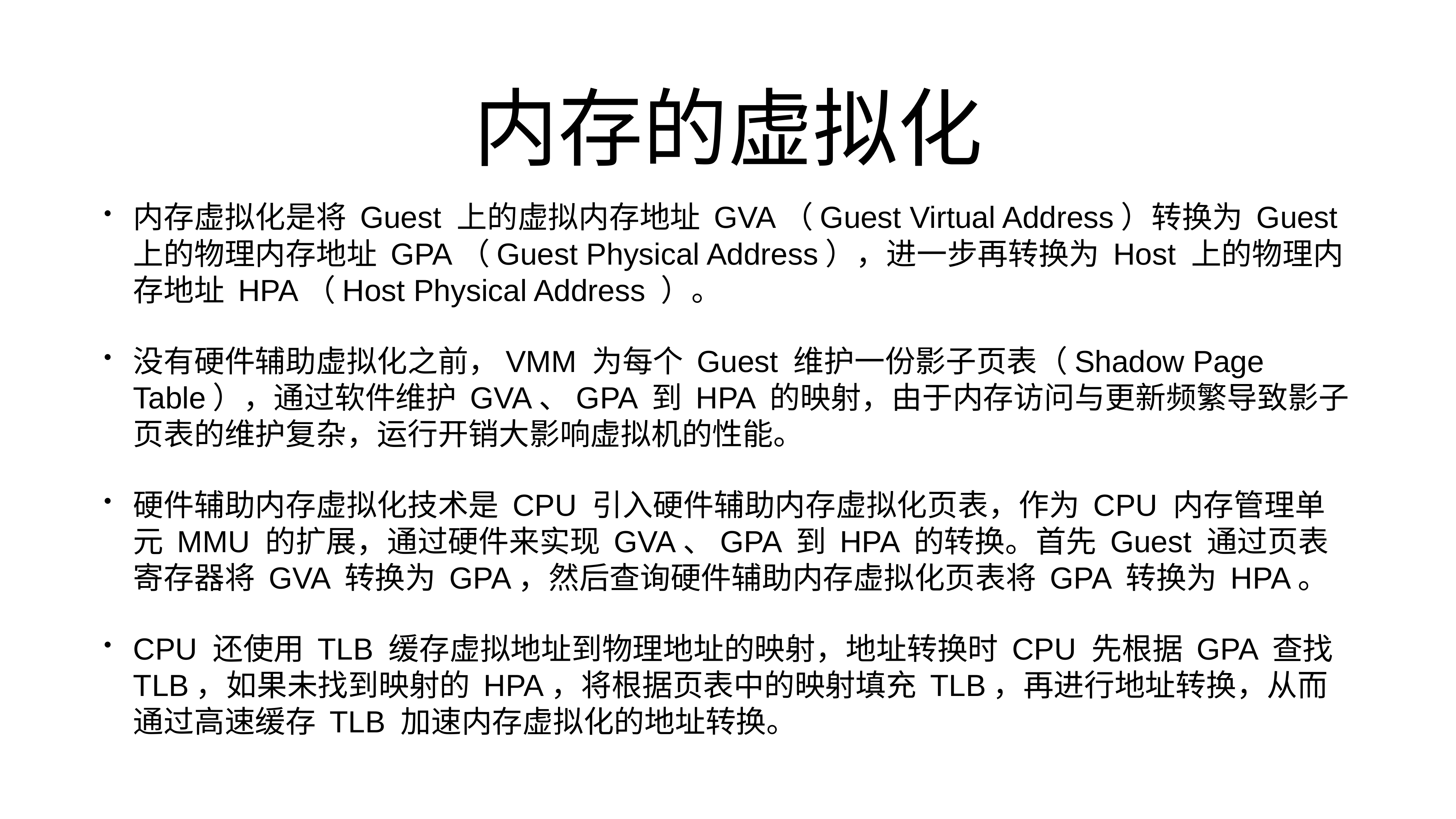

# 内存的虚拟化
内存虚拟化是将 Guest 上的虚拟内存地址 GVA（Guest Virtual Address）转换为 Guest 上的物理内存地址 GPA（Guest Physical Address），进一步再转换为 Host 上的物理内存地址 HPA（Host Physical Address ）。
没有硬件辅助虚拟化之前，VMM 为每个 Guest 维护一份影子页表（Shadow Page Table），通过软件维护 GVA、GPA 到 HPA 的映射，由于内存访问与更新频繁导致影子页表的维护复杂，运行开销大影响虚拟机的性能。
硬件辅助内存虚拟化技术是 CPU 引入硬件辅助内存虚拟化页表，作为 CPU 内存管理单元 MMU 的扩展，通过硬件来实现 GVA、GPA 到 HPA 的转换。首先 Guest 通过页表寄存器将 GVA 转换为 GPA，然后查询硬件辅助内存虚拟化页表将 GPA 转换为 HPA。
CPU 还使用 TLB 缓存虚拟地址到物理地址的映射，地址转换时 CPU 先根据 GPA 查找 TLB，如果未找到映射的 HPA，将根据页表中的映射填充 TLB，再进行地址转换，从而通过高速缓存 TLB 加速内存虚拟化的地址转换。